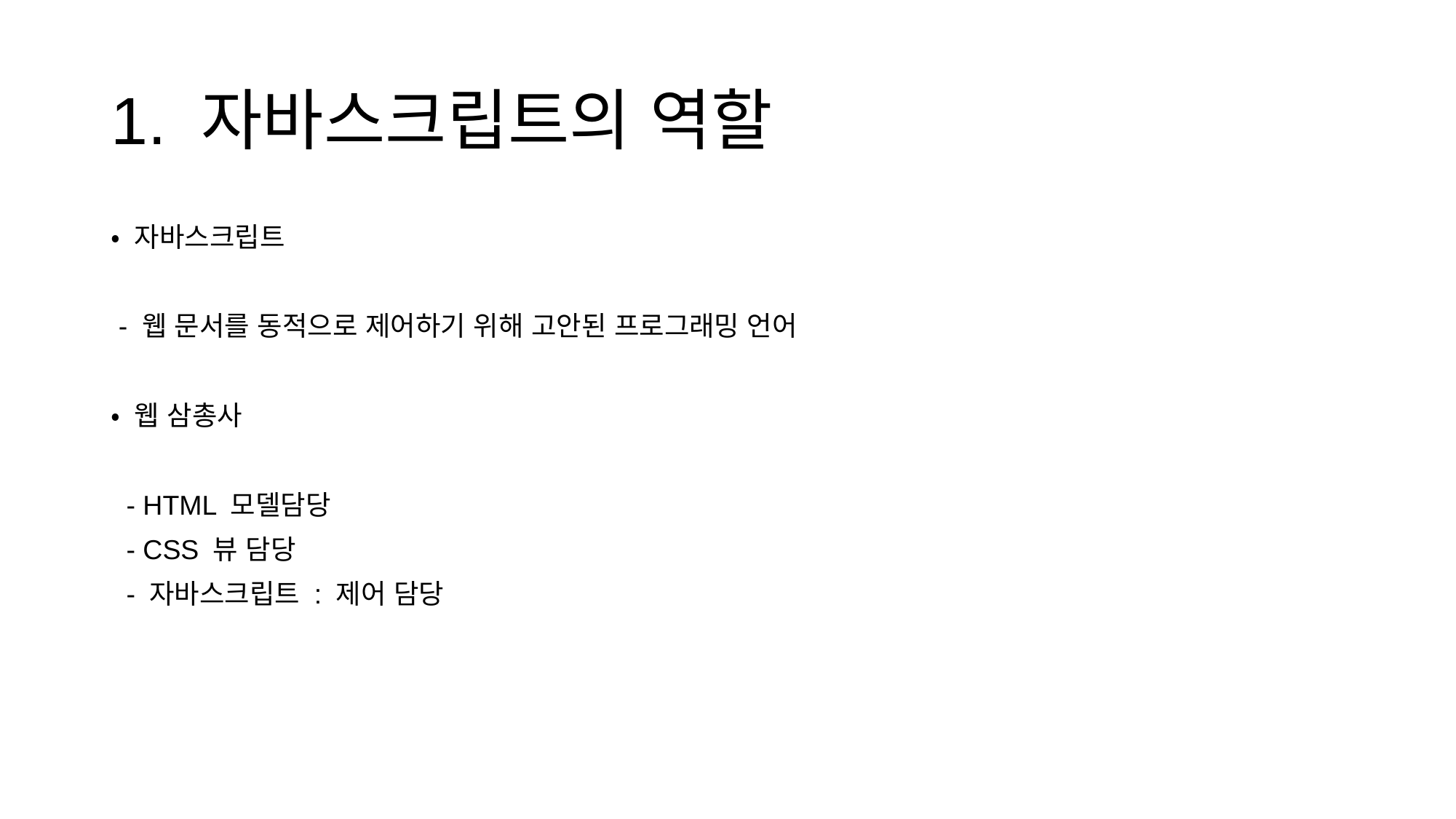

# 1. 자바스크립트의 역할
• 자바스크립트

 - 웹 문서를 동적으로 제어하기 위해 고안된 프로그래밍 언어

• 웹 삼총사

  - HTML 모델담당
  - CSS 뷰 담당
  - 자바스크립트 : 제어 담당